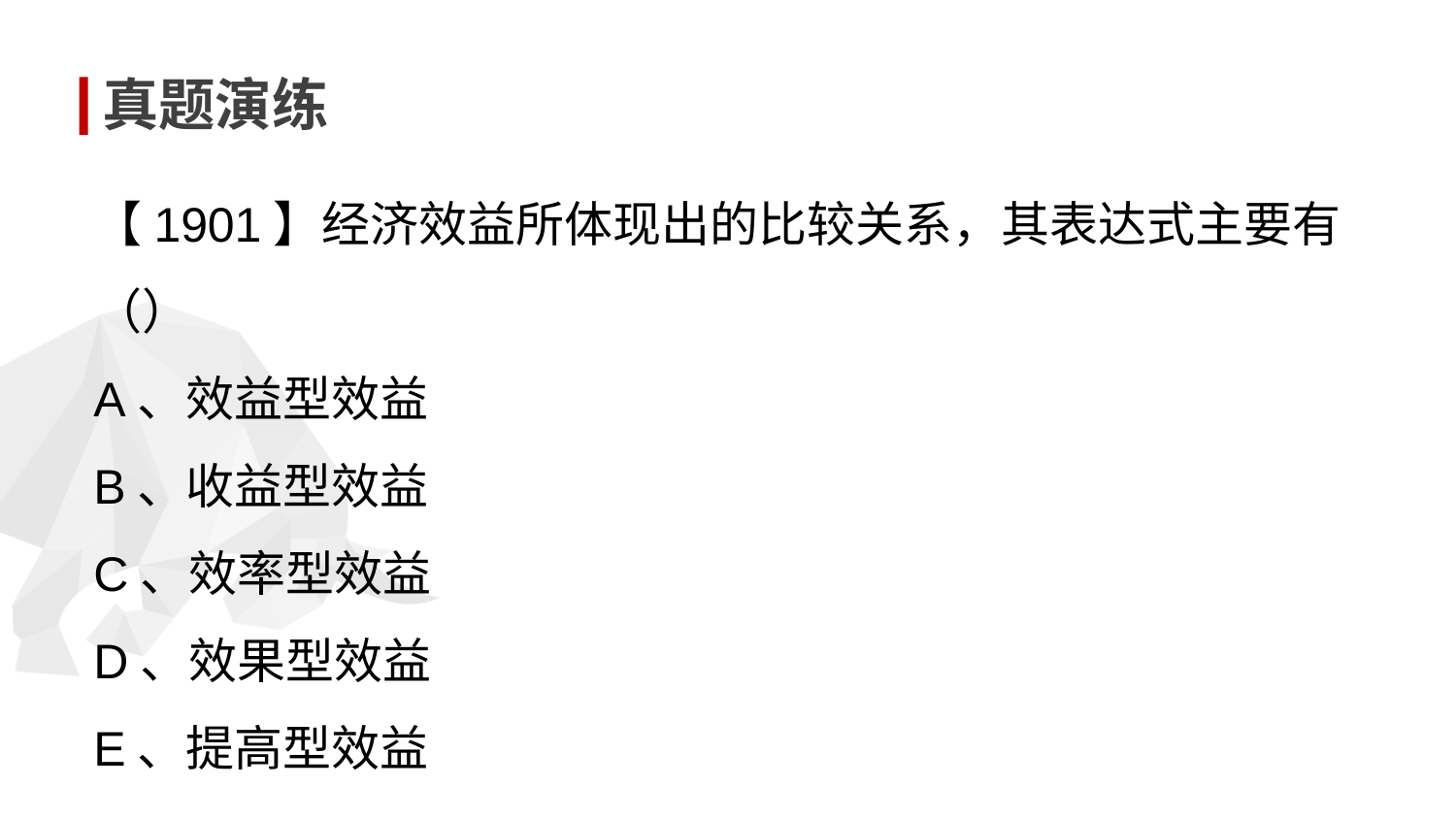

真题演练
【1901】经济效益所体现出的比较关系，其表达式主要有（）
A、效益型效益
B、收益型效益
C、效率型效益
D、效果型效益
E、提高型效益